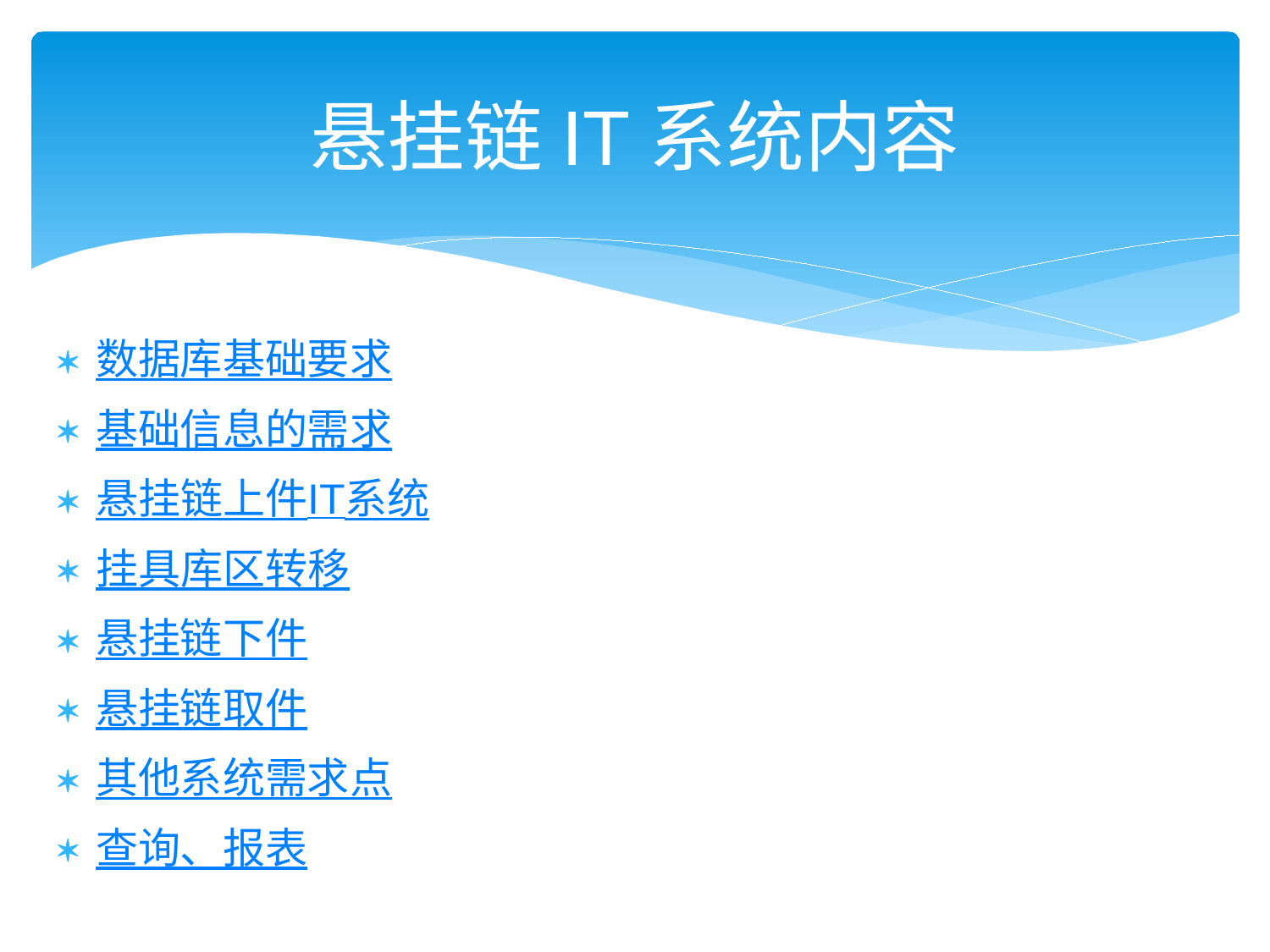

# 悬挂链IT系统内容
数据库基础要求
基础信息的需求
悬挂链上件IT系统
挂具库区转移
悬挂链下件
悬挂链取件
其他系统需求点
查询、报表